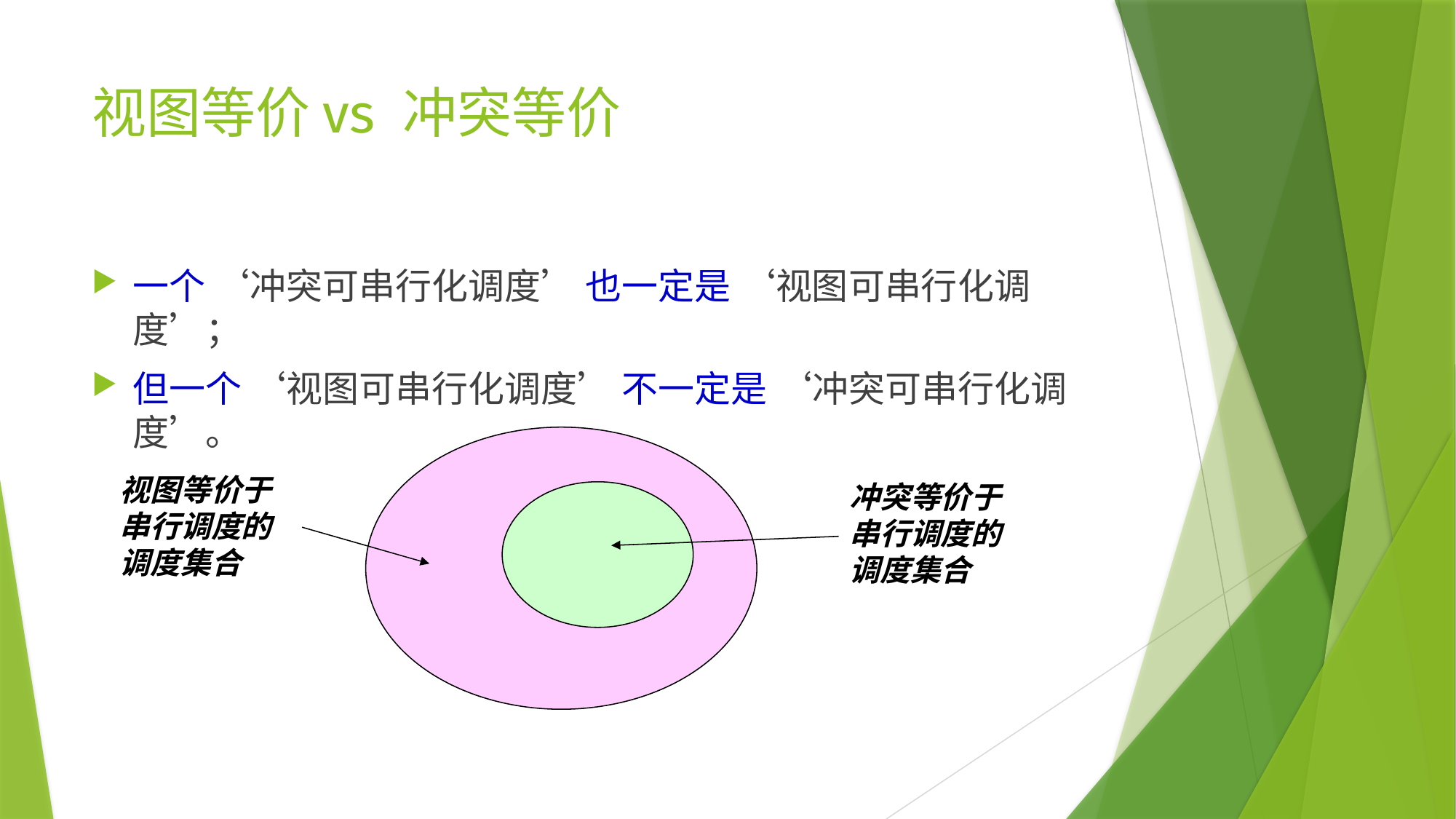

# 视图等价vs 冲突等价
一个 ‘冲突可串行化调度’ 也一定是 ‘视图可串行化调度’；
但一个 ‘视图可串行化调度’ 不一定是 ‘冲突可串行化调度’。

视图等价于串行调度的调度集合
冲突等价于串行调度的调度集合